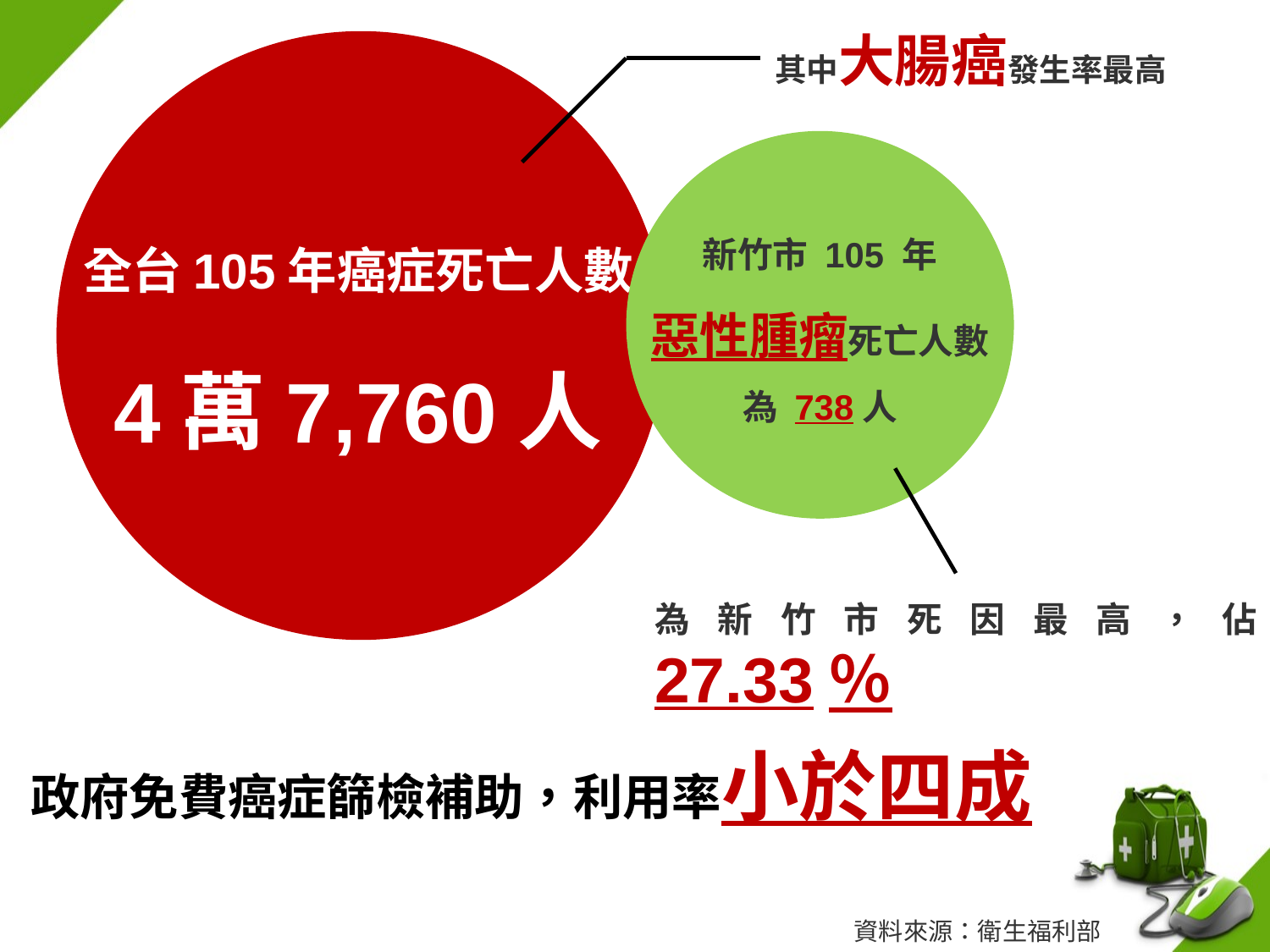

其中大腸癌發生率最高

新竹市 105 年
惡性腫瘤死亡人數
為 738人
全台105年癌症死亡人數

4萬7,760人
為新竹市死因最高，佔 27.33％
政府免費癌症篩檢補助，利用率小於四成
資料來源：衛生福利部